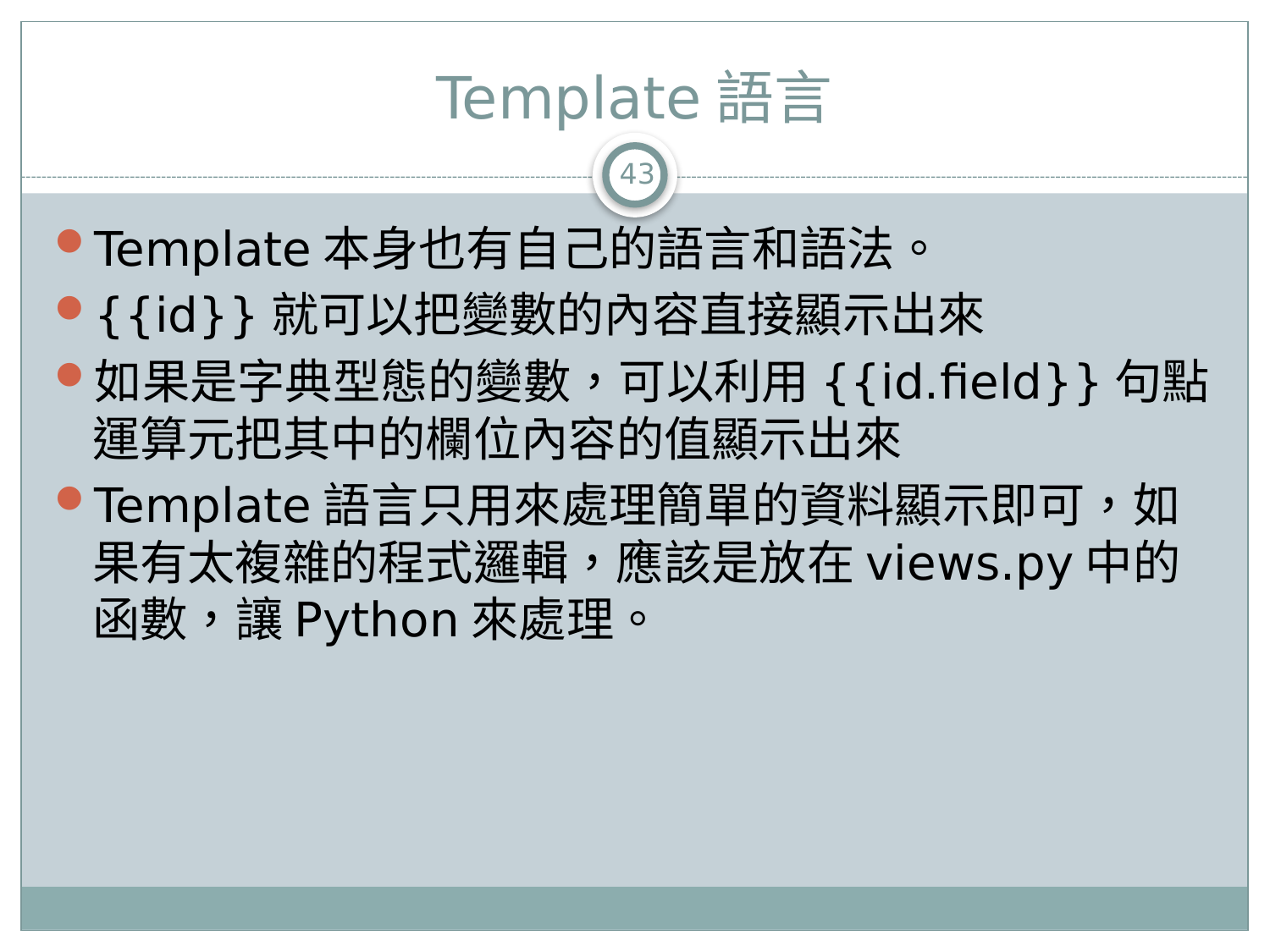

# Template語言
43
Template本身也有自己的語言和語法。
{{id}}就可以把變數的內容直接顯示出來
如果是字典型態的變數，可以利用{{id.field}}句點運算元把其中的欄位內容的值顯示出來
Template語言只用來處理簡單的資料顯示即可，如果有太複雜的程式邏輯，應該是放在views.py中的函數，讓Python來處理。